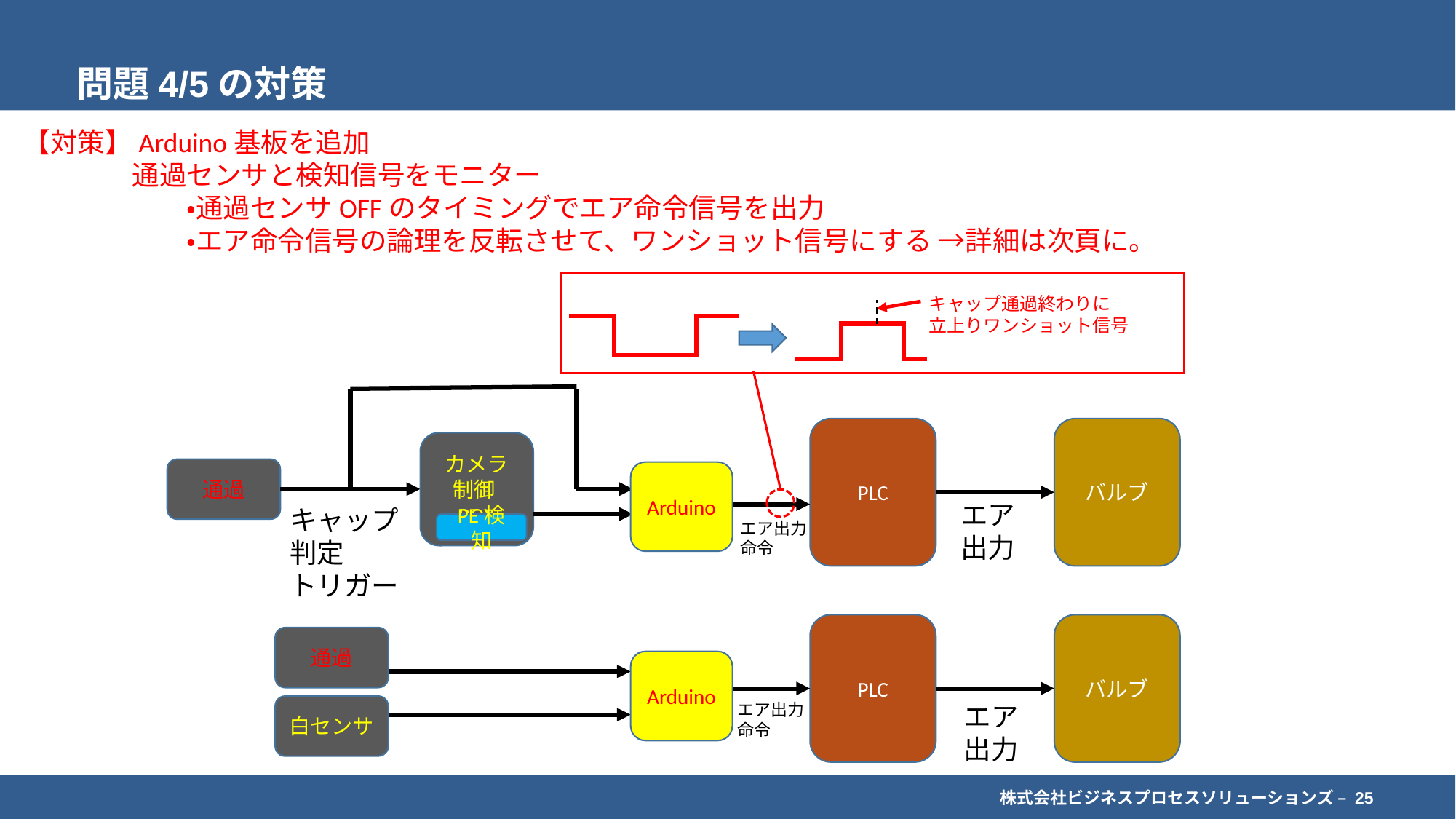

# 問題4/5の対策
【対策】Arduino基板を追加
　　　　通過センサと検知信号をモニター
　　　　　　・通過センサOFFのタイミングでエア命令信号を出力
　　　　　　・エア命令信号の論理を反転させて、ワンショット信号にする →詳細は次頁に。

キャップ通過終わりに
立上りワンショット信号
PLC
バルブ
カメラ制御BOX
通過
Arduino
エア
出力
キャップ
判定
トリガー
エア出力
命令
PE検知
PLC
バルブ
通過
白センサ
Arduino
エア
出力
エア出力
命令
株式会社ビジネスプロセスソリューションズ – 25